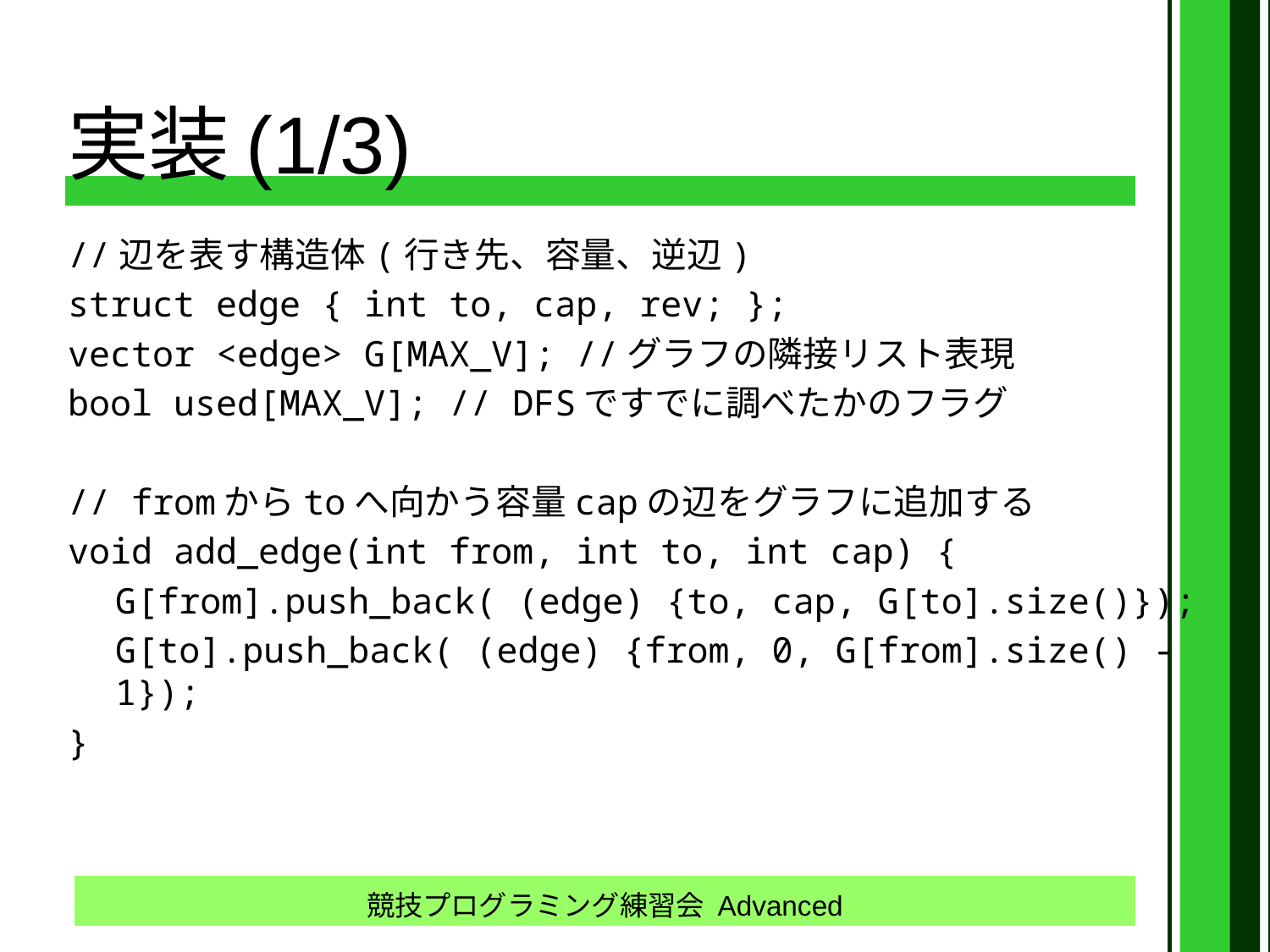

# 実装(1/3)
//辺を表す構造体(行き先、容量、逆辺)
struct edge { int to, cap, rev; };
vector <edge> G[MAX_V]; //グラフの隣接リスト表現
bool used[MAX_V]; // DFSですでに調べたかのフラグ

// fromからtoへ向かう容量capの辺をグラフに追加する
void add_edge(int from, int to, int cap) {
	G[from].push_back( (edge) {to, cap, G[to].size()});
	G[to].push_back( (edge) {from, 0, G[from].size() -1});
}
競技プログラミング練習会 Advanced